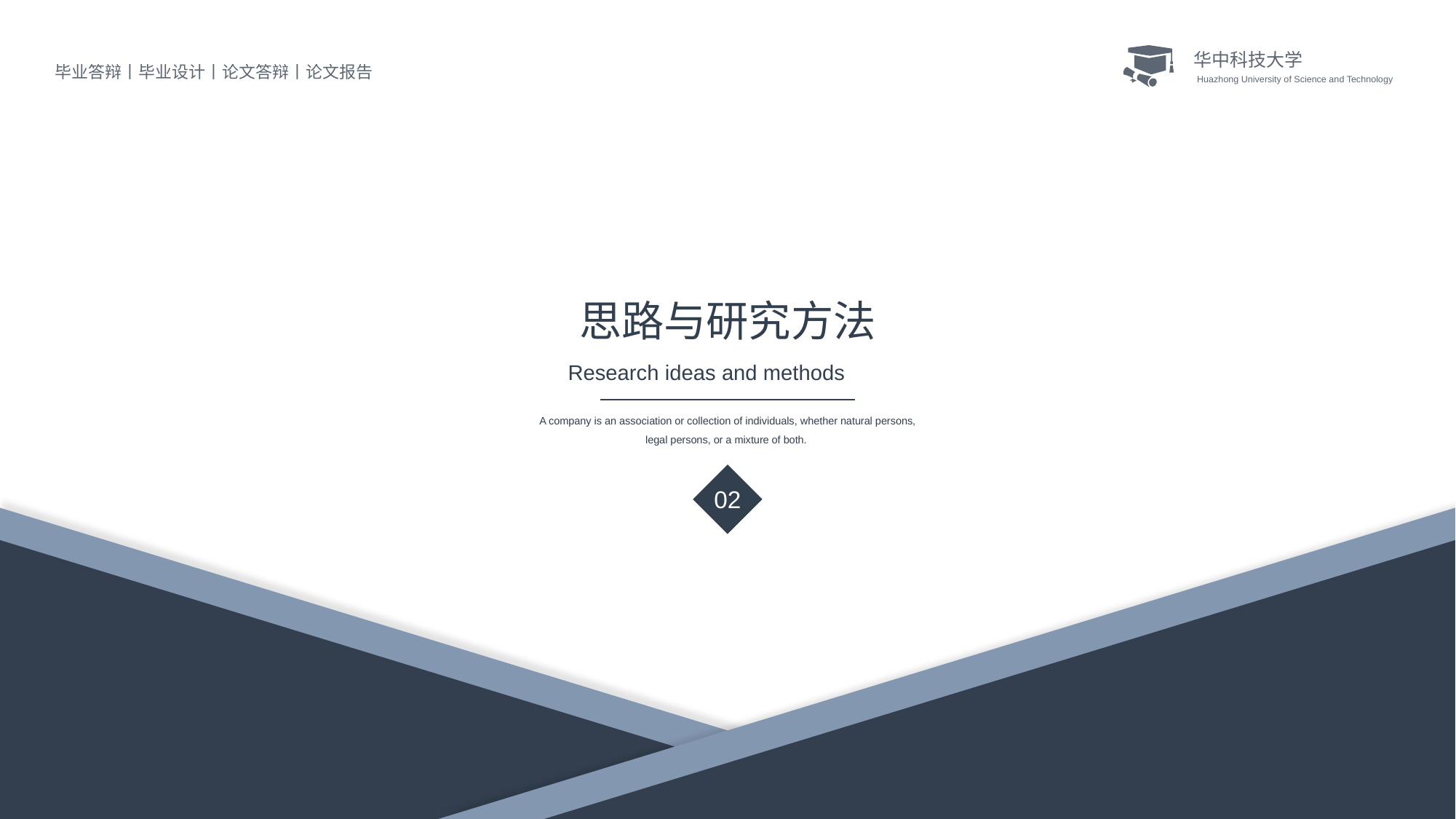

华中科技大学

毕业答辩丨毕业设计丨论文答辩丨论文报告
Huazhong University of Science and Technology
思路与研究方法
Research ideas and methods
A company is an association or collection of individuals, whether natural persons, legal persons, or a mixture of both.

02